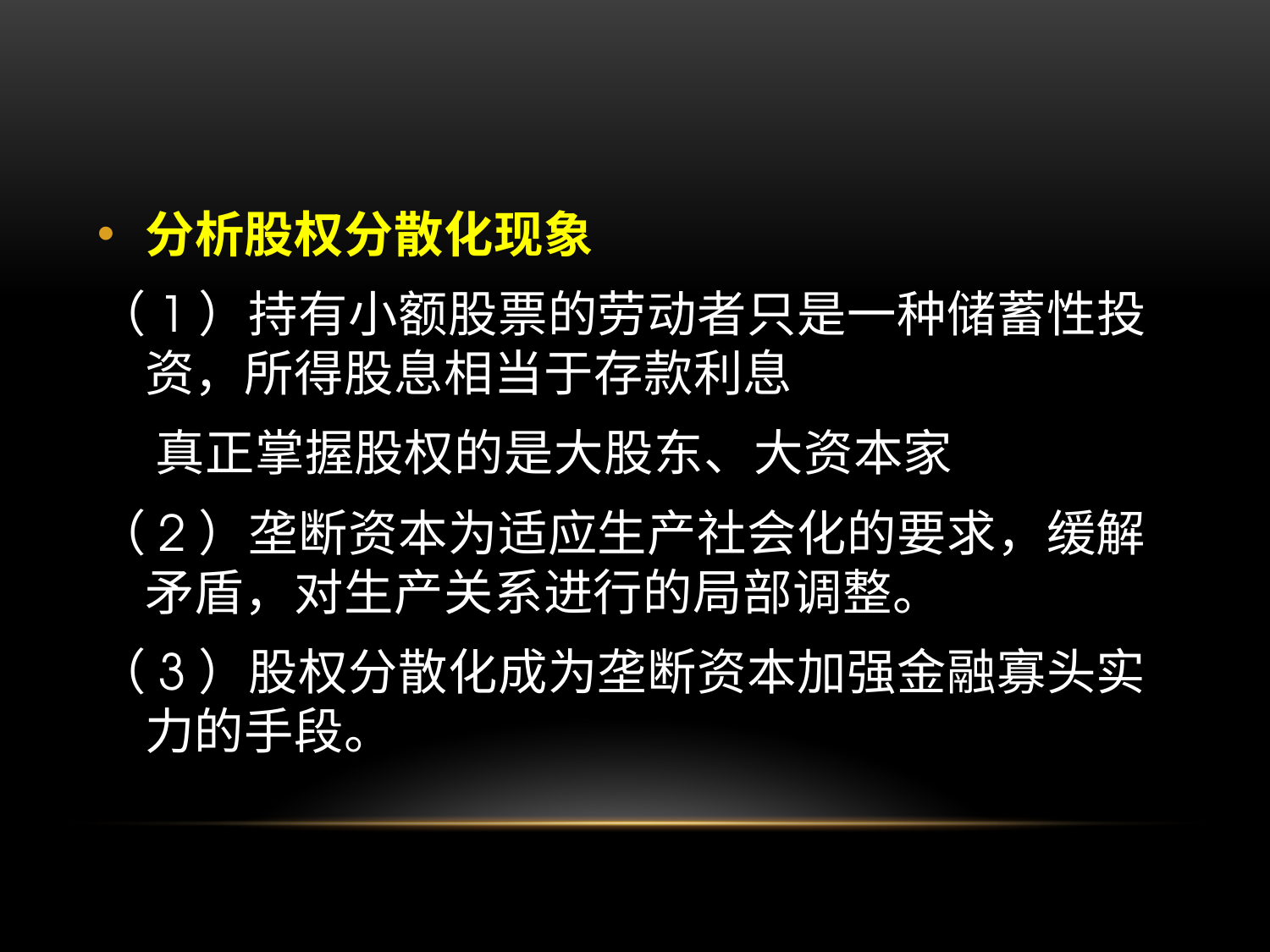

分析股权分散化现象
（1）持有小额股票的劳动者只是一种储蓄性投资，所得股息相当于存款利息
    真正掌握股权的是大股东、大资本家
（2）垄断资本为适应生产社会化的要求，缓解矛盾，对生产关系进行的局部调整。
（3）股权分散化成为垄断资本加强金融寡头实力的手段。